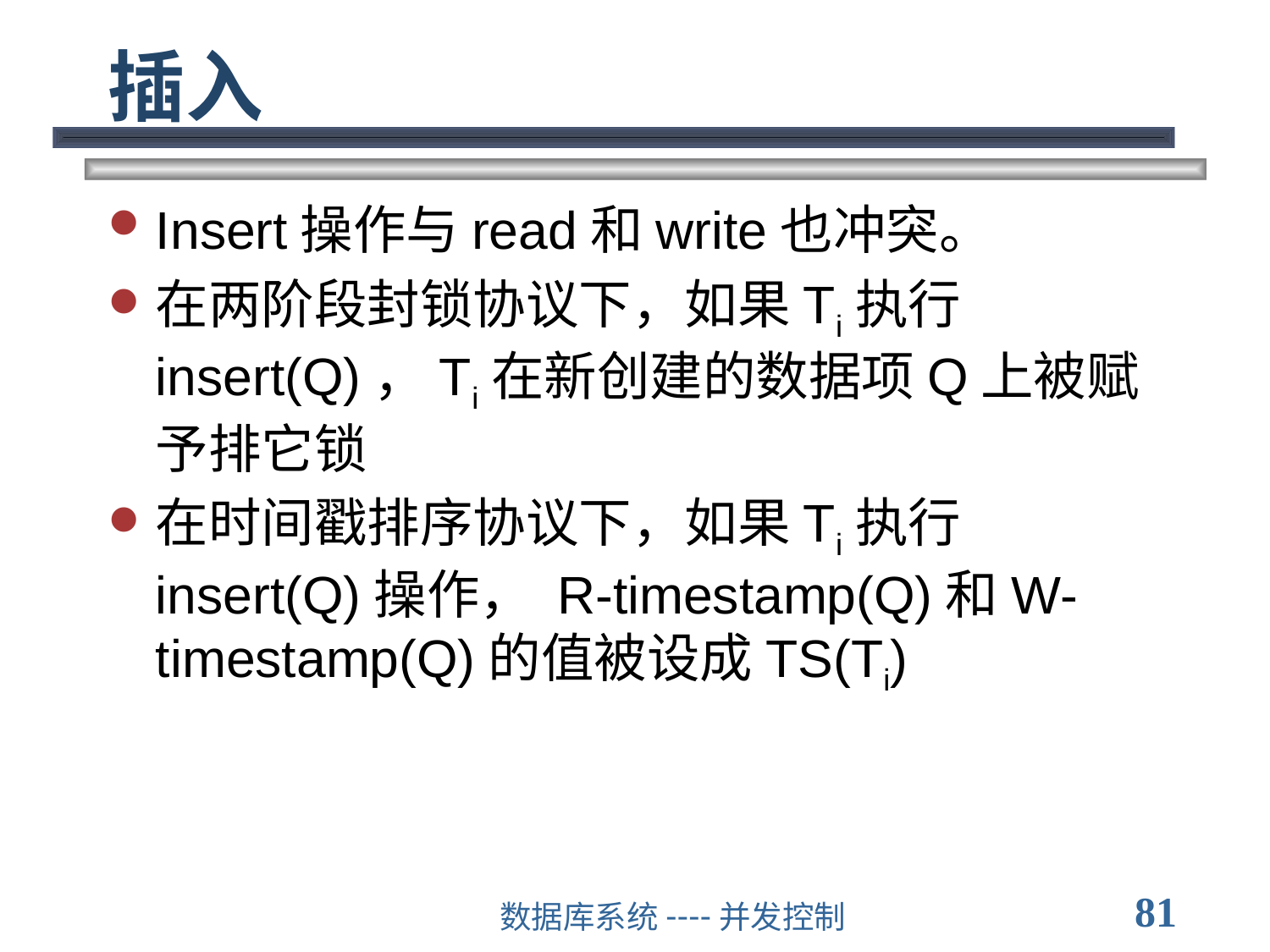

# 插入
Insert操作与read和write也冲突。
在两阶段封锁协议下，如果Ti执行insert(Q)，Ti在新创建的数据项Q上被赋予排它锁
在时间戳排序协议下，如果Ti执行insert(Q)操作， R-timestamp(Q)和W-timestamp(Q)的值被设成TS(Ti)
81
数据库系统----并发控制